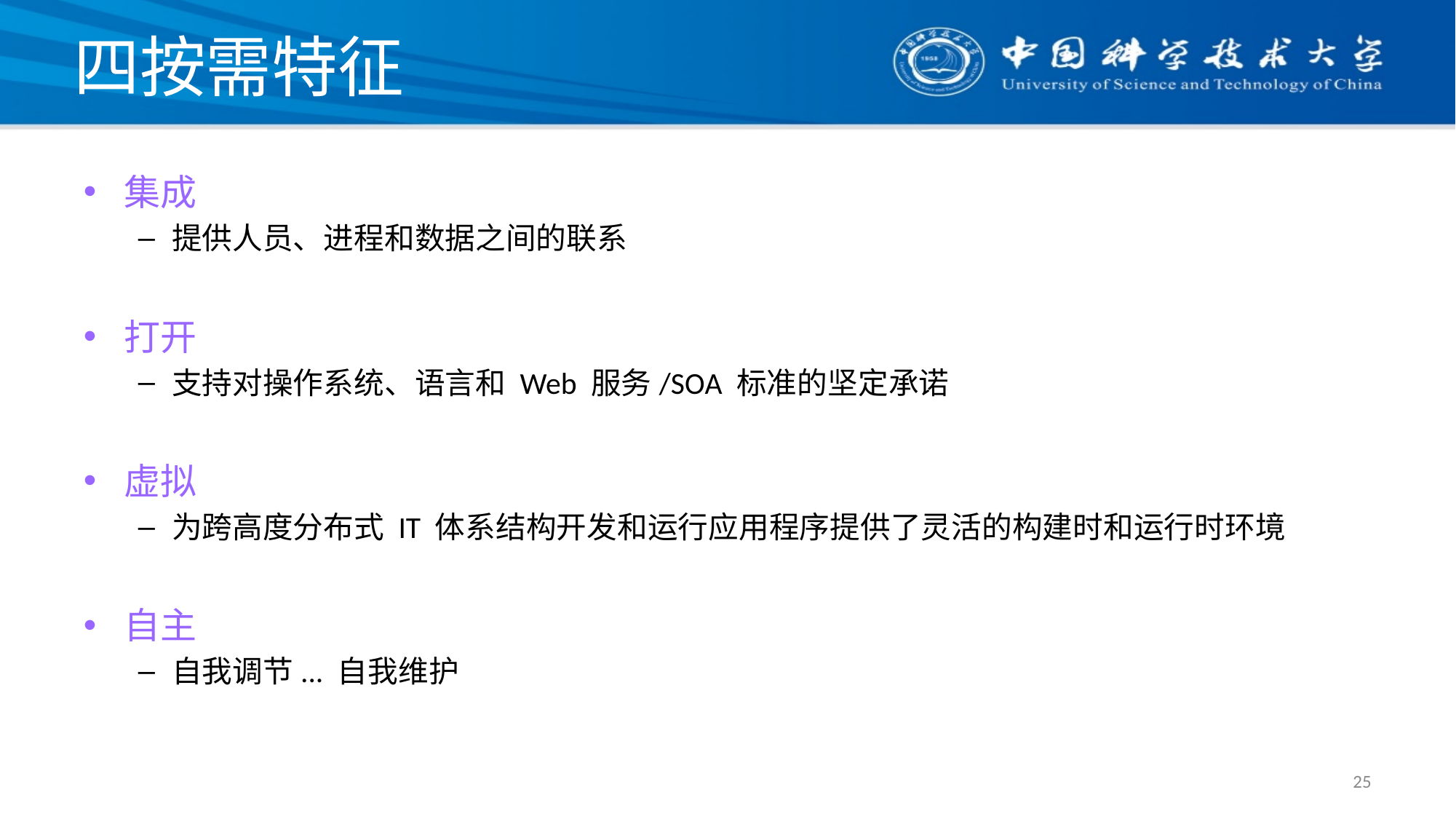

# 四按需特征
集成
提供人员、进程和数据之间的联系

打开
支持对操作系统、语言和 Web 服务/SOA 标准的坚定承诺

虚拟
为跨高度分布式 IT 体系结构开发和运行应用程序提供了灵活的构建时和运行时环境

自主
自我调节... 自我维护

25